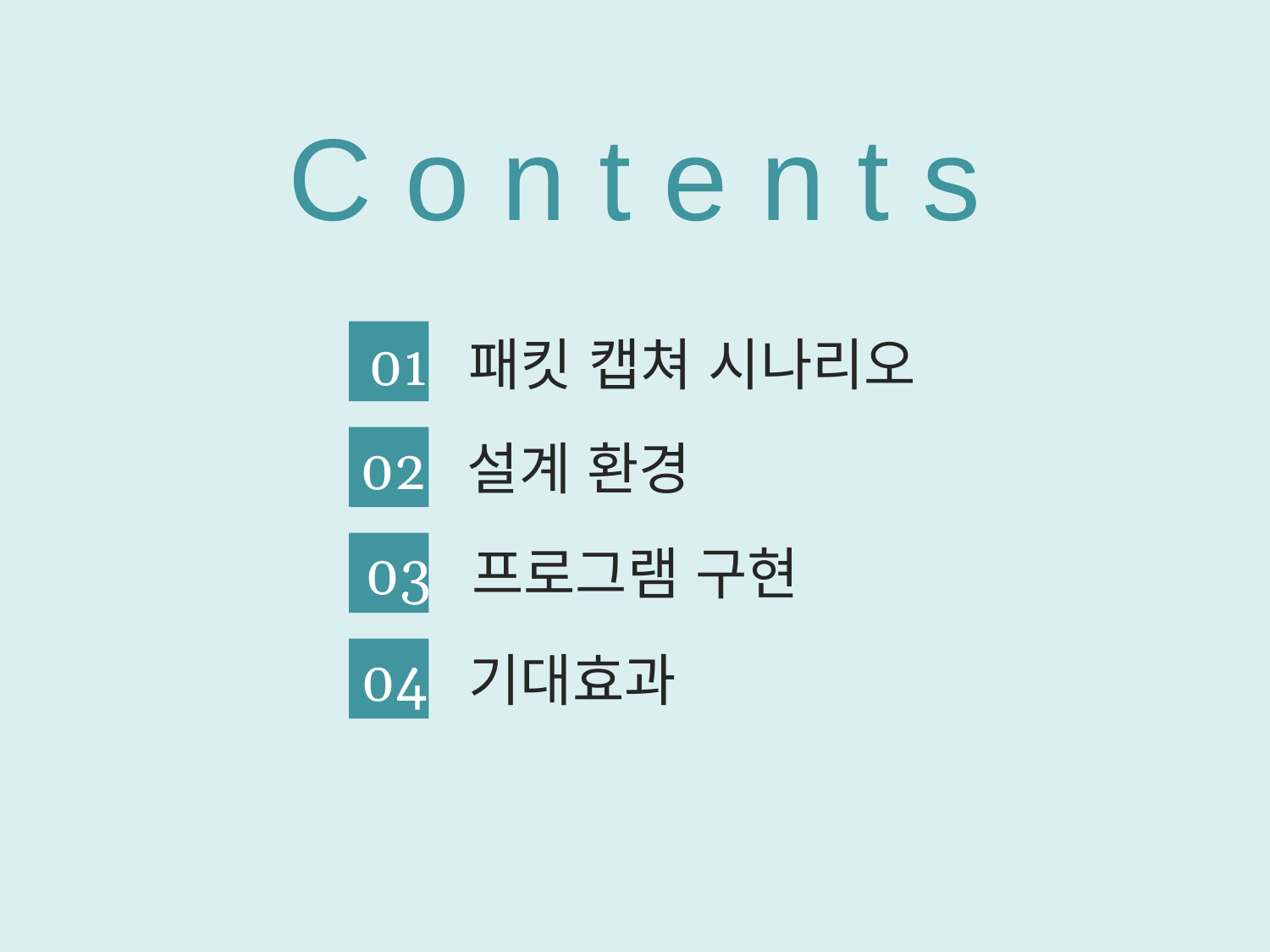

C o n t e n t s

01  패킷 캡쳐 시나리오
02  설계 환경
03  프로그램 구현
04  기대효과